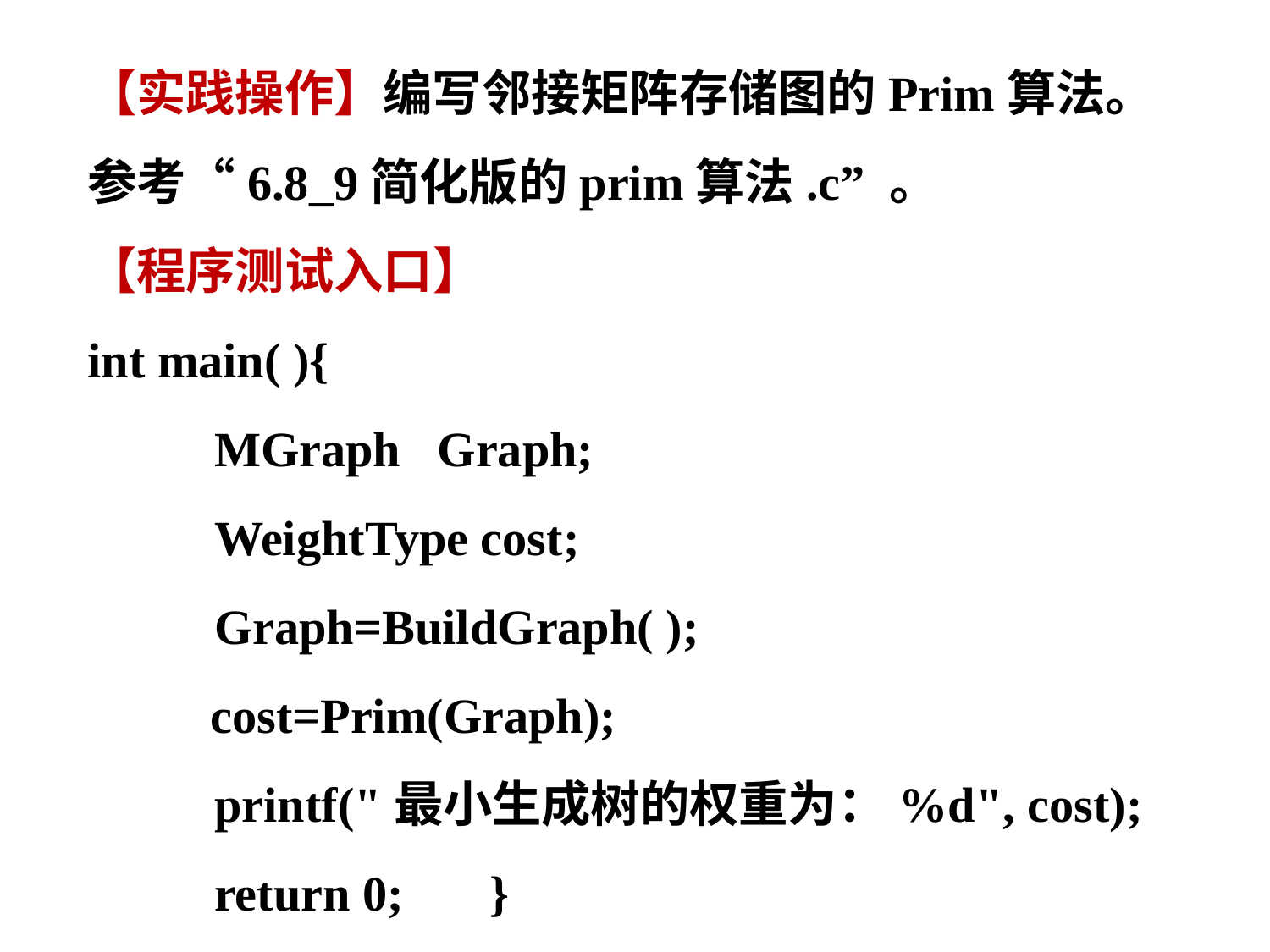

【实践操作】编写邻接矩阵存储图的Prim算法。
参考“6.8_9简化版的prim算法.c” 。
【程序测试入口】
int main( ){
	MGraph   Graph;
	WeightType cost;
	Graph=BuildGraph( );
          cost=Prim(Graph);
	printf("最小生成树的权重为：%d", cost);
	return 0;       }